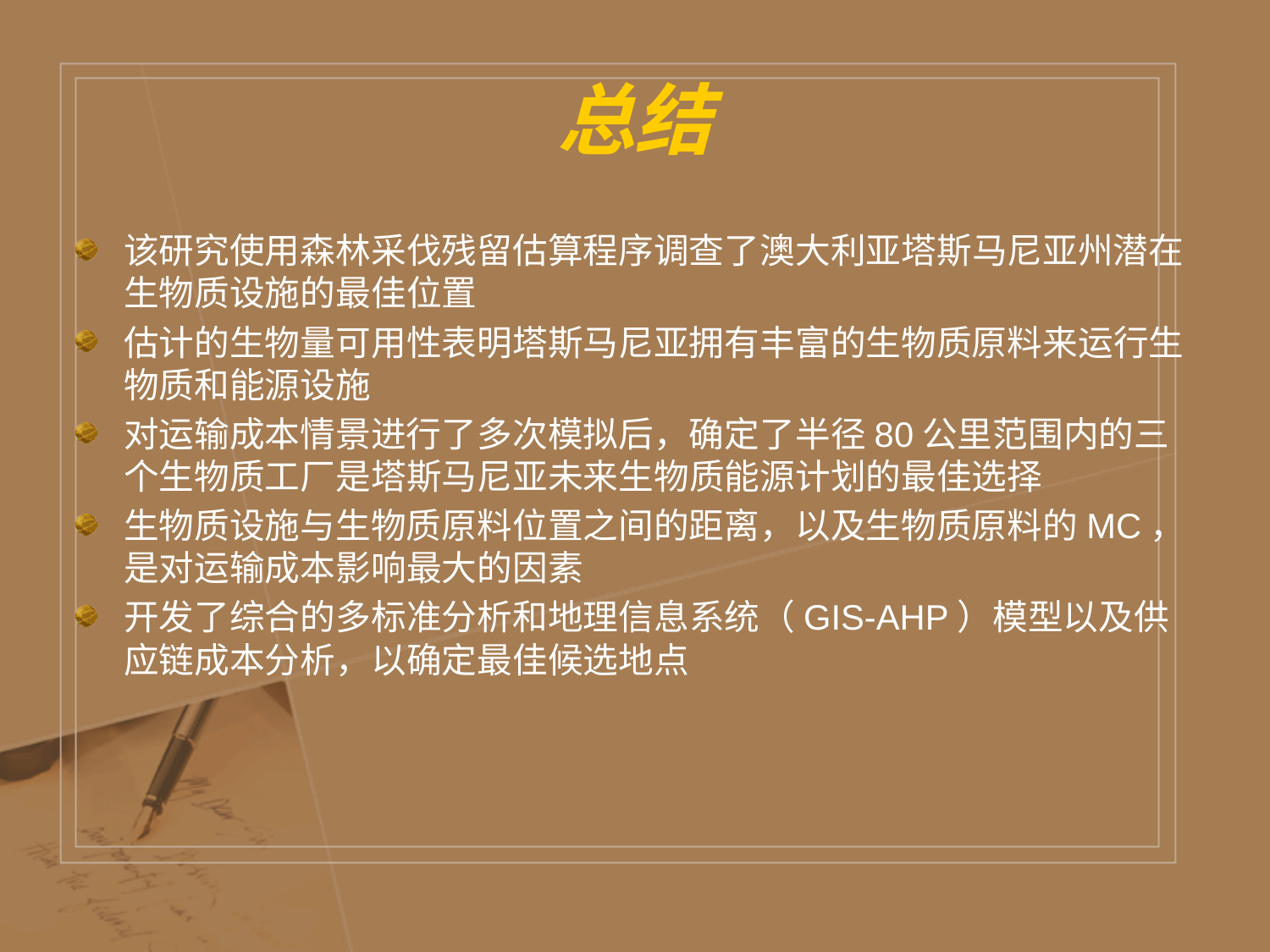

# 总结
该研究使用森林采伐残留估算程序调查了澳大利亚塔斯马尼亚州潜在生物质设施的最佳位置
估计的生物量可用性表明塔斯马尼亚拥有丰富的生物质原料来运行生物质和能源设施
对运输成本情景进行了多次模拟后，确定了半径80公里范围内的三个生物质工厂是塔斯马尼亚未来生物质能源计划的最佳选择
生物质设施与生物质原料位置之间的距离，以及生物质原料的MC，是对运输成本影响最大的因素
开发了综合的多标准分析和地理信息系统（GIS-AHP）模型以及供应链成本分析，以确定最佳候选地点